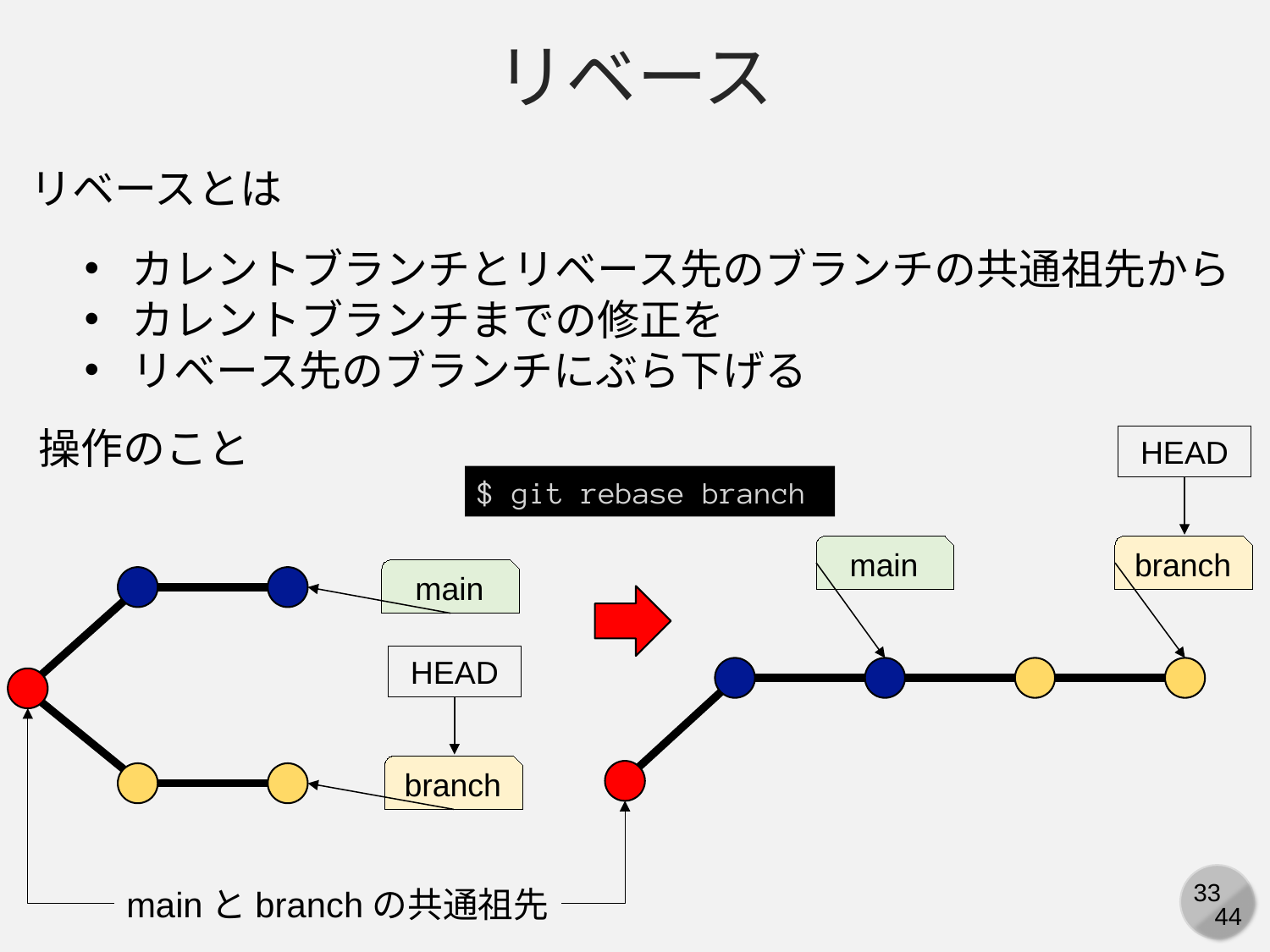

リベース
リベースとは
カレントブランチとリベース先のブランチの共通祖先から
カレントブランチまでの修正を
リベース先のブランチにぶら下げる
操作のこと
HEAD
$ git rebase branch
main
branch
main

HEAD

branch

mainとbranchの共通祖先